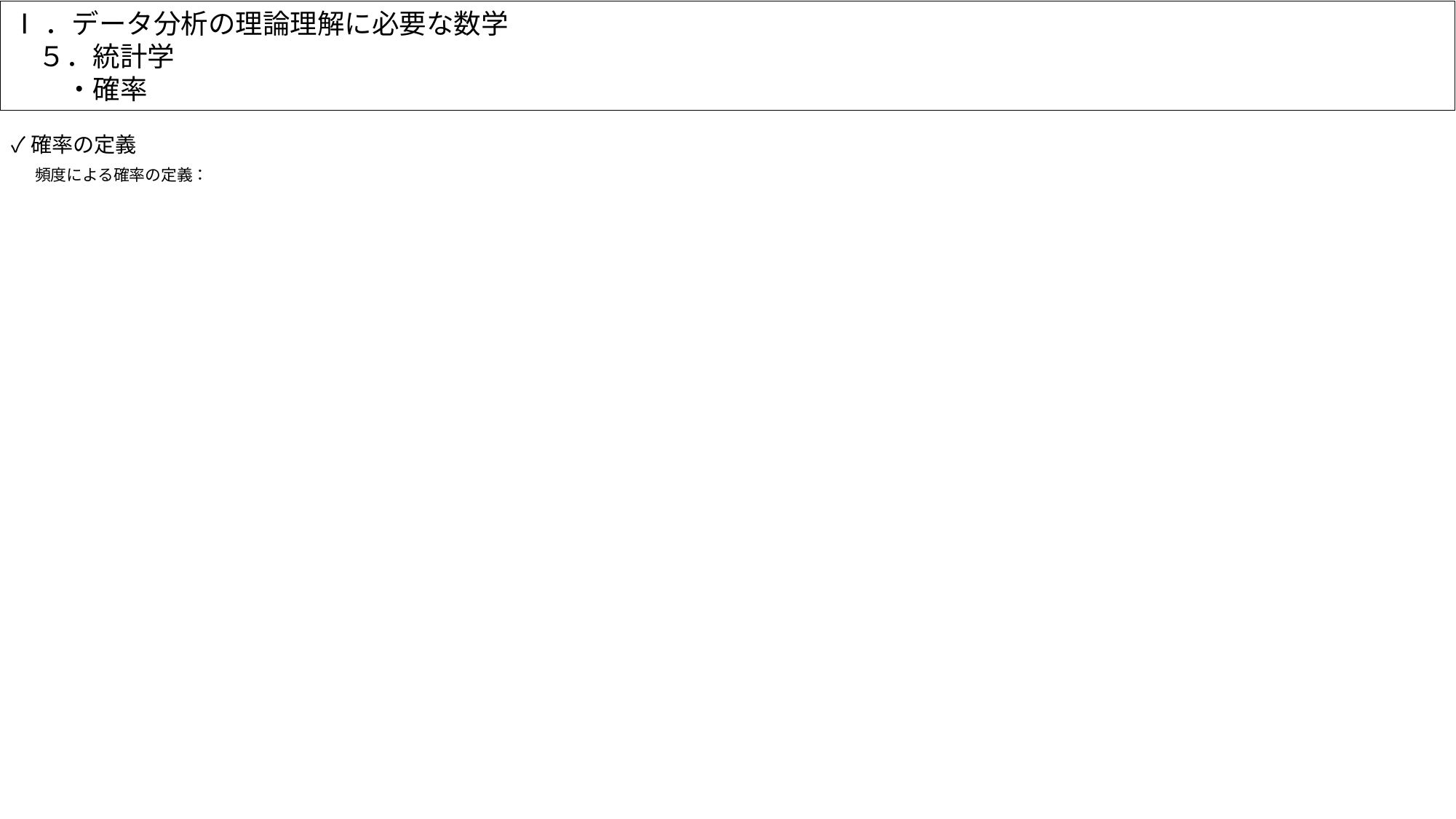

Ⅰ．データ分析の理論理解に必要な数学
　５．統計学
　　・確率
✓確率の定義
　頻度による確率の定義：